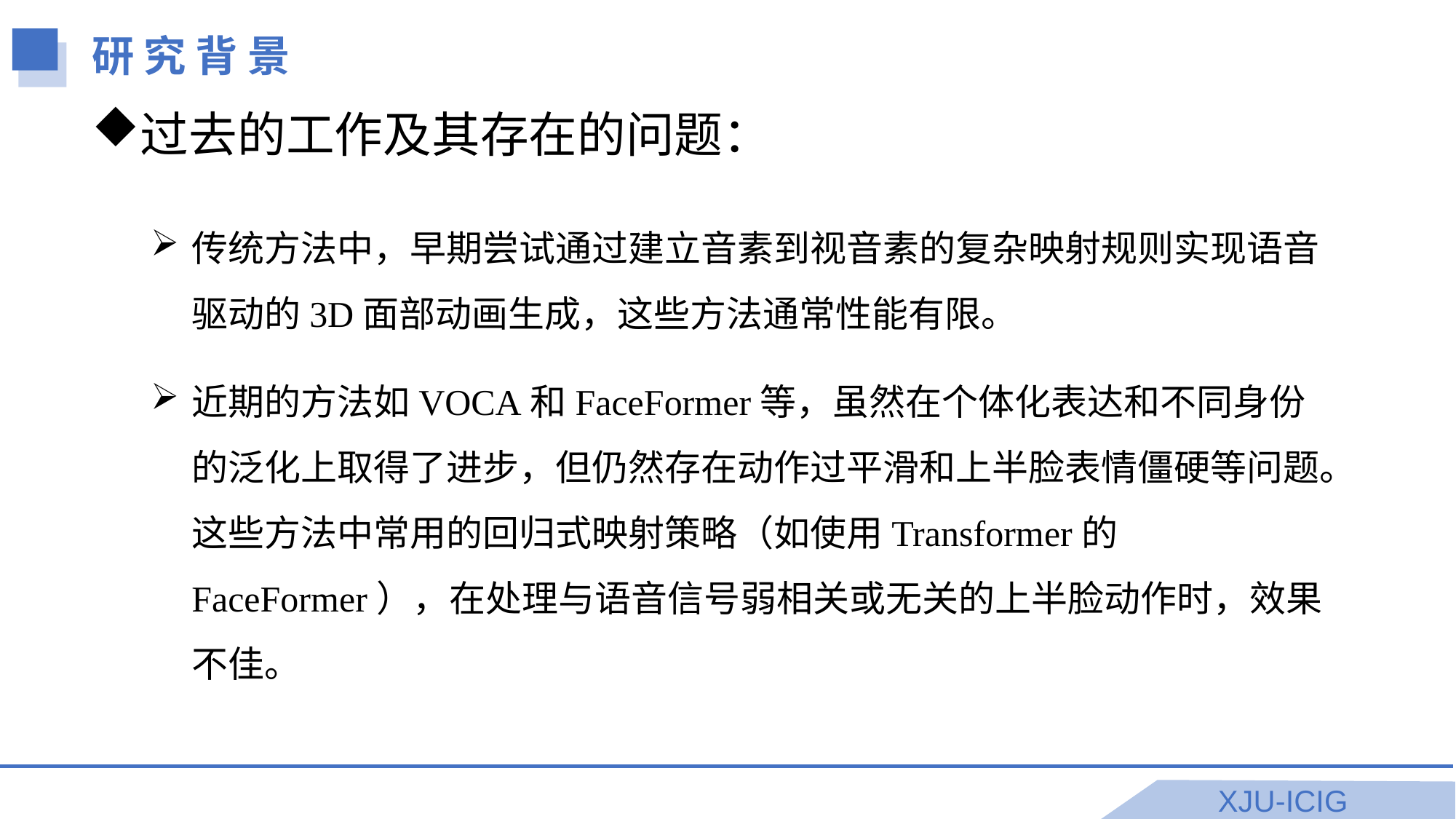

研 究 背 景

过去的工作及其存在的问题：
传统方法中，早期尝试通过建立音素到视音素的复杂映射规则实现语音驱动的3D面部动画生成，这些方法通常性能有限。
近期的方法如VOCA和FaceFormer等，虽然在个体化表达和不同身份的泛化上取得了进步，但仍然存在动作过平滑和上半脸表情僵硬等问题。这些方法中常用的回归式映射策略（如使用Transformer的FaceFormer），在处理与语音信号弱相关或无关的上半脸动作时，效果不佳。
XJU-ICIG